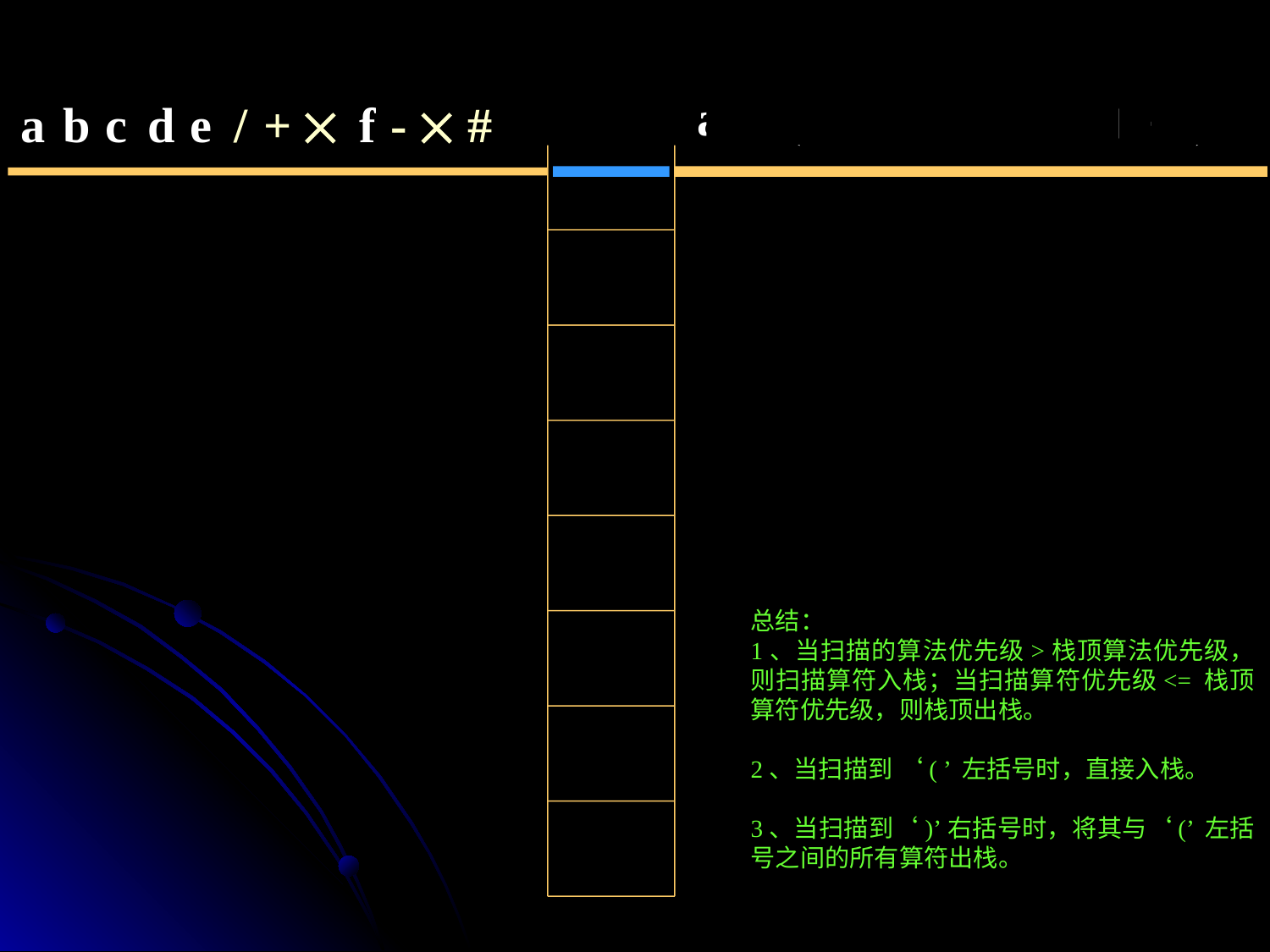

a × ( b × ( c + d / e ) - f ) #

a
b
c
d
e
 /
+
×
f
-
×
#

 /
 /
+
+

(

×
×
-
总结：
1、当扫描的算法优先级>栈顶算法优先级，则扫描算符入栈；当扫描算符优先级<= 栈顶算符优先级，则栈顶出栈。

2、当扫描到 ‘( ’ 左括号时，直接入栈。

3、当扫描到‘)’右括号时，将其与‘(’ 左括号之间的所有算符出栈。

(

×

#